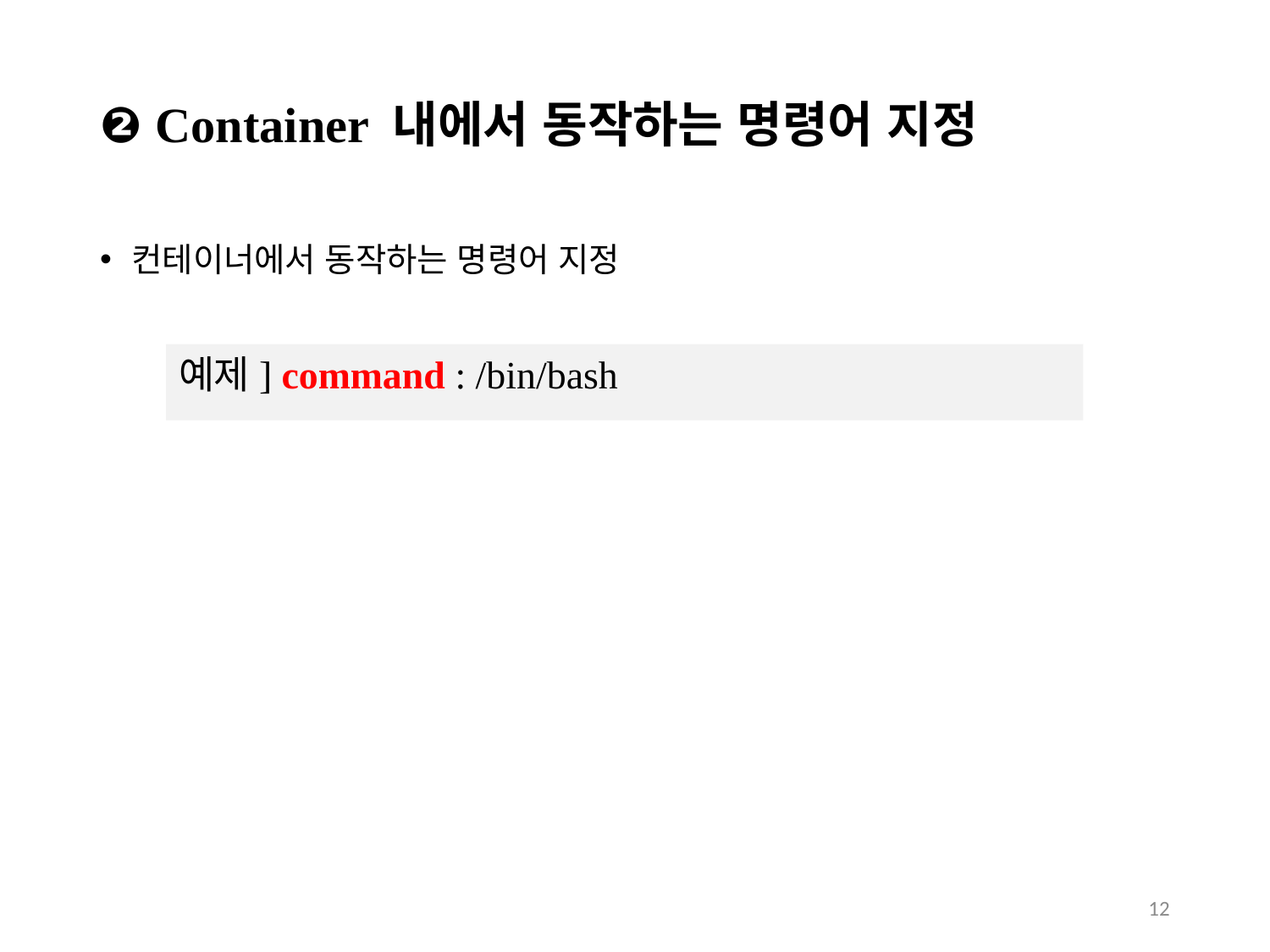

# ❷ Container 내에서 동작하는 명령어 지정
컨테이너에서 동작하는 명령어 지정
예제] command : /bin/bash
12